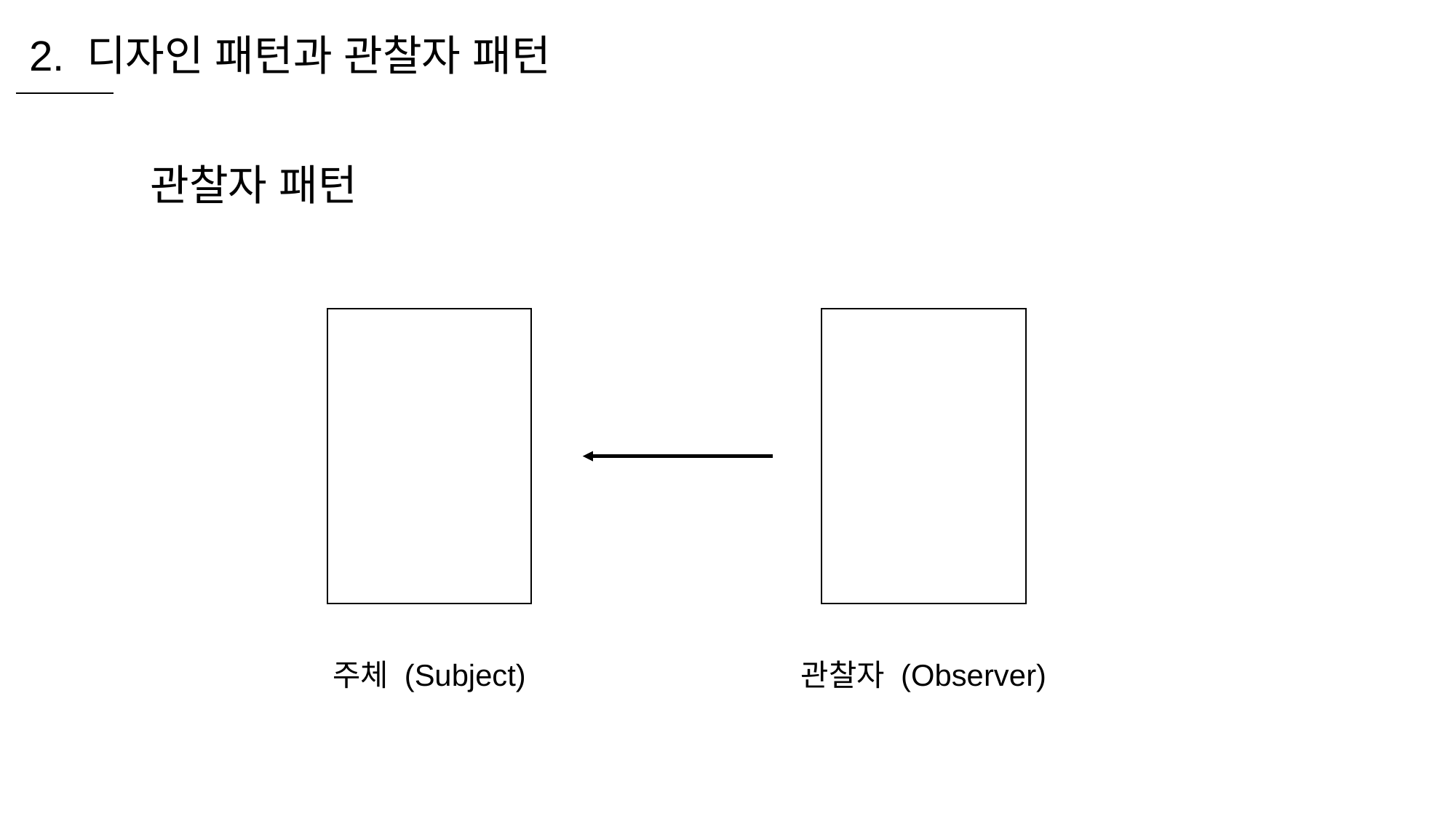

2. 디자인 패턴과 관찰자 패턴
관찰자 패턴

주체 (Subject)
관찰자 (Observer)